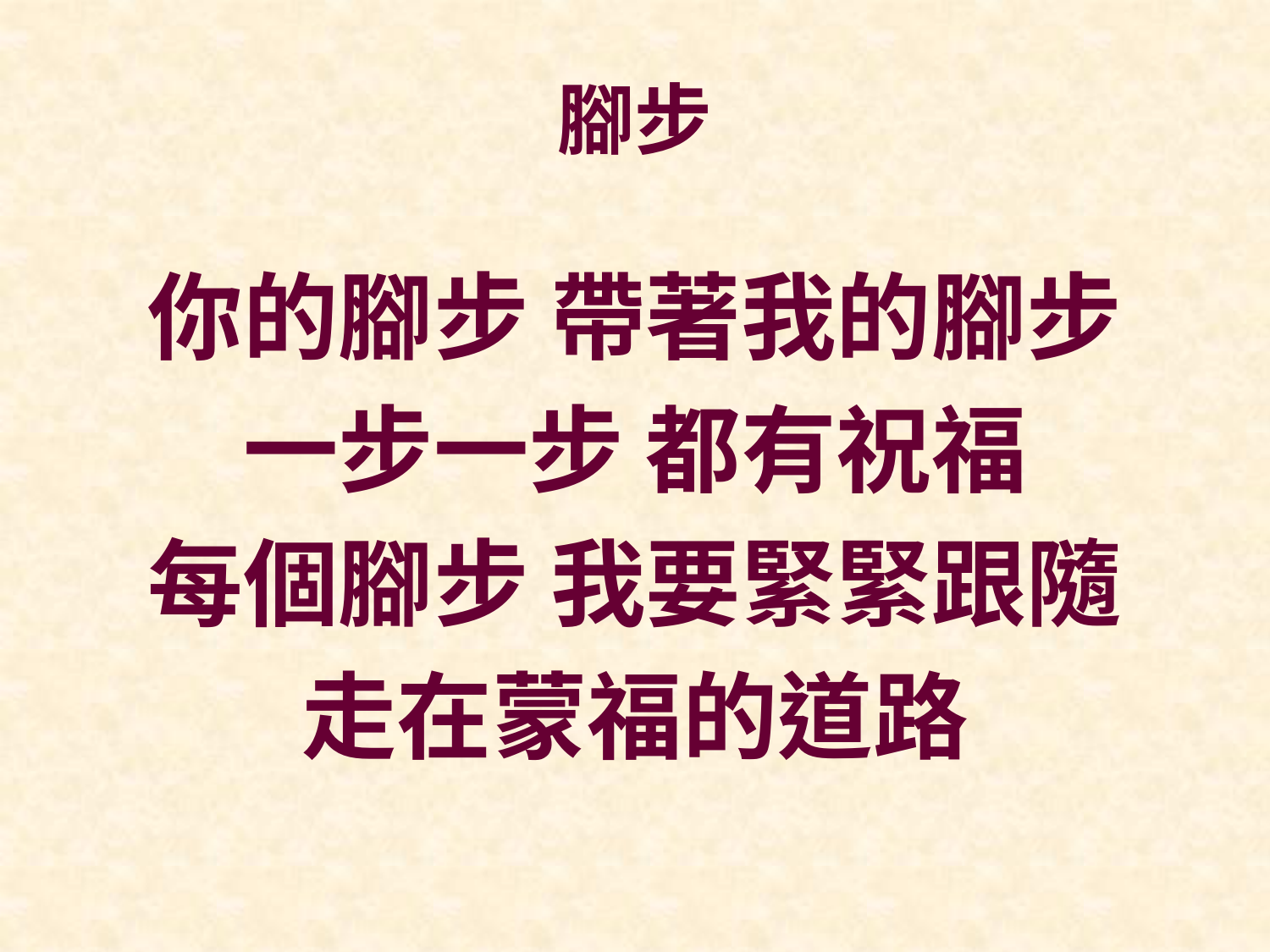

# 腳步
你的腳步 帶著我的腳步
一步一步 都有祝福
每個腳步 我要緊緊跟隨
走在蒙福的道路